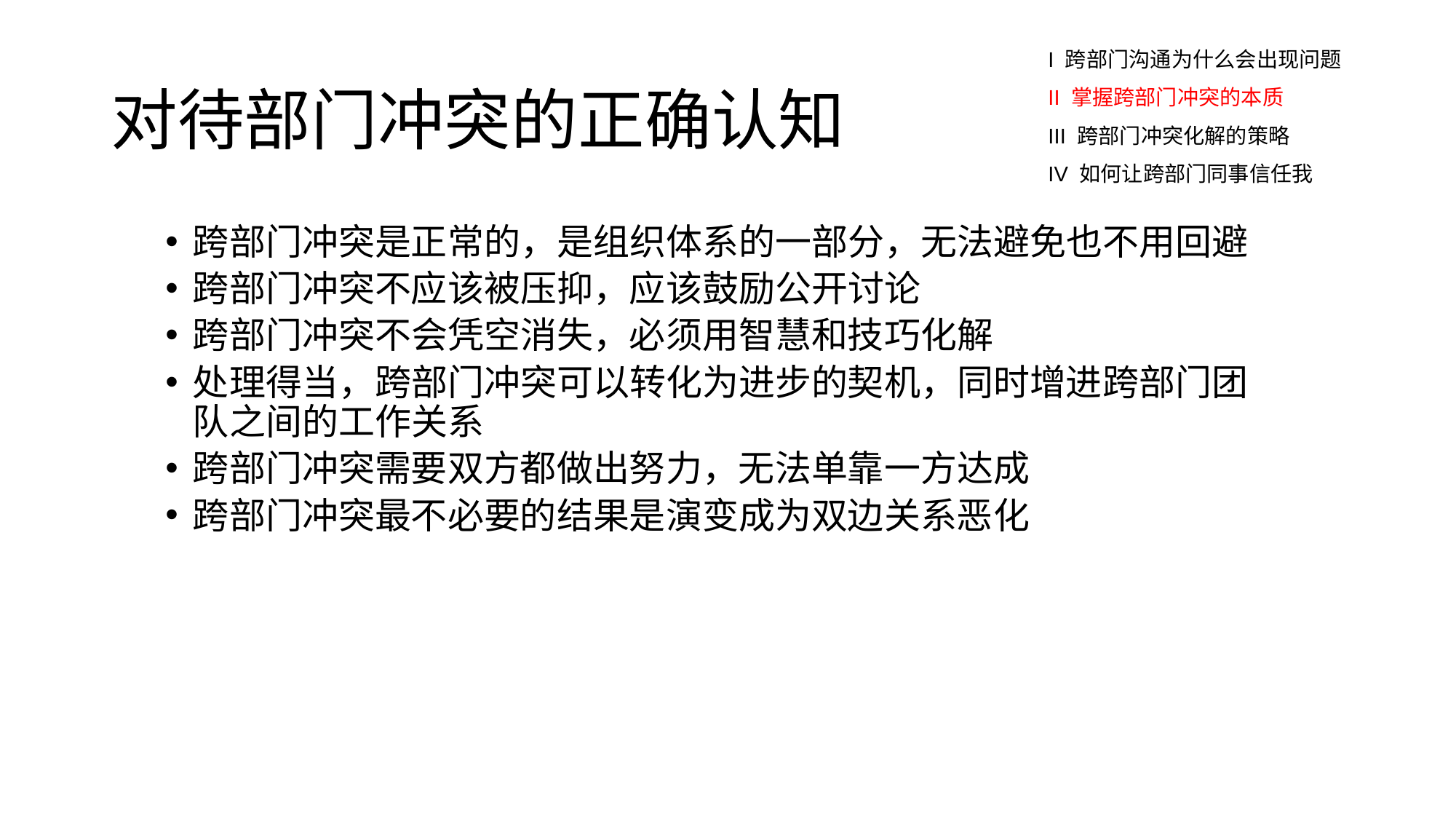

# 对待部门冲突的正确认知
I 跨部门沟通为什么会出现问题
II 掌握跨部门冲突的本质
III 跨部门冲突化解的策略
IV 如何让跨部门同事信任我
跨部门冲突是正常的，是组织体系的一部分，无法避免也不用回避
跨部门冲突不应该被压抑，应该鼓励公开讨论
跨部门冲突不会凭空消失，必须用智慧和技巧化解
处理得当，跨部门冲突可以转化为进步的契机，同时增进跨部门团队之间的工作关系
跨部门冲突需要双方都做出努力，无法单靠一方达成
跨部门冲突最不必要的结果是演变成为双边关系恶化